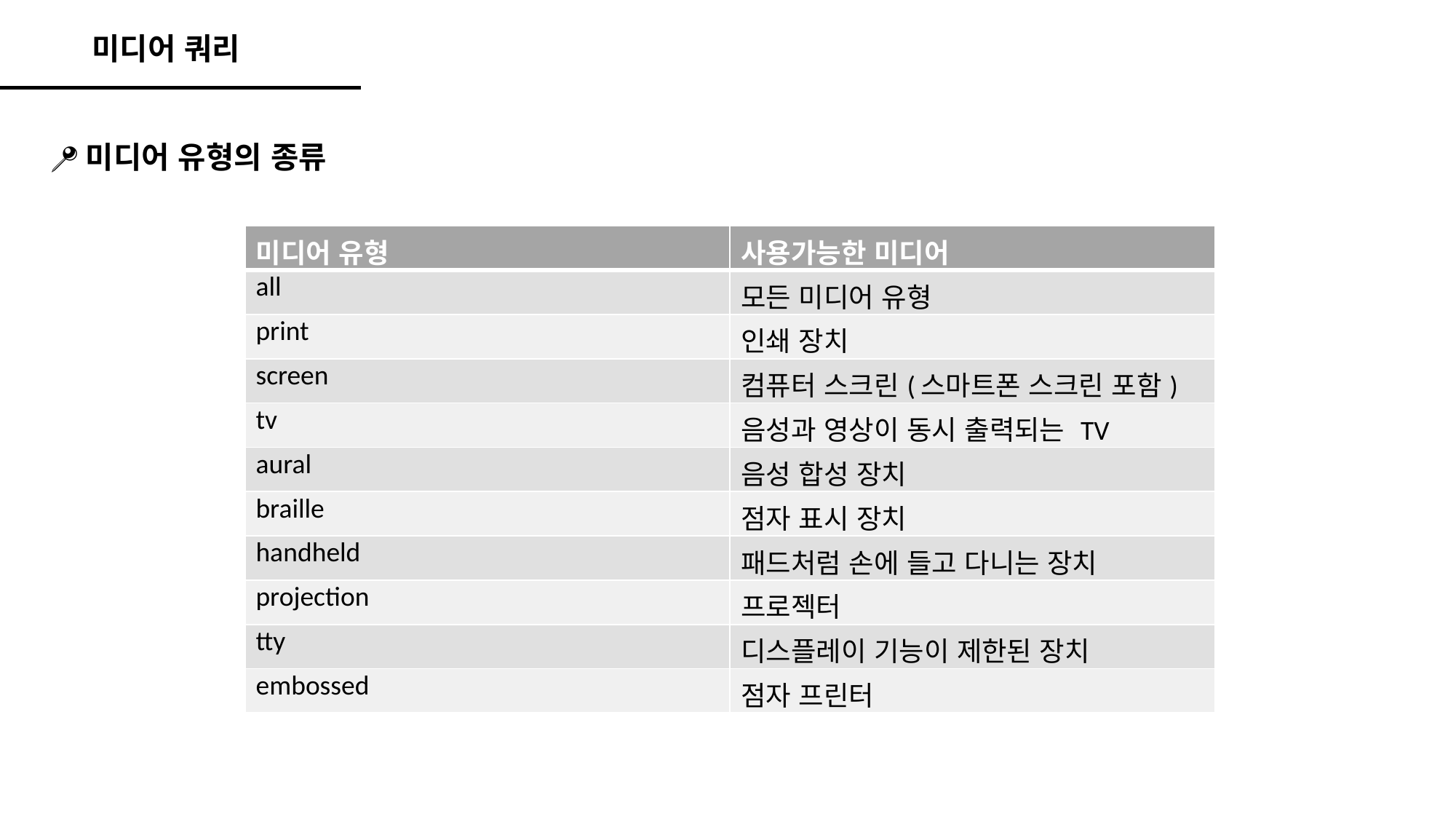

미디어 쿼리
📍미디어 유형의 종류
| 미디어 유형 | 사용가능한 미디어 |
| --- | --- |
| all | 모든 미디어 유형 |
| print | 인쇄 장치 |
| screen | 컴퓨터 스크린(스마트폰 스크린 포함) |
| tv | 음성과 영상이 동시 출력되는 TV |
| aural | 음성 합성 장치 |
| braille | 점자 표시 장치 |
| handheld | 패드처럼 손에 들고 다니는 장치 |
| projection | 프로젝터 |
| tty | 디스플레이 기능이 제한된 장치 |
| embossed | 점자 프린터 |